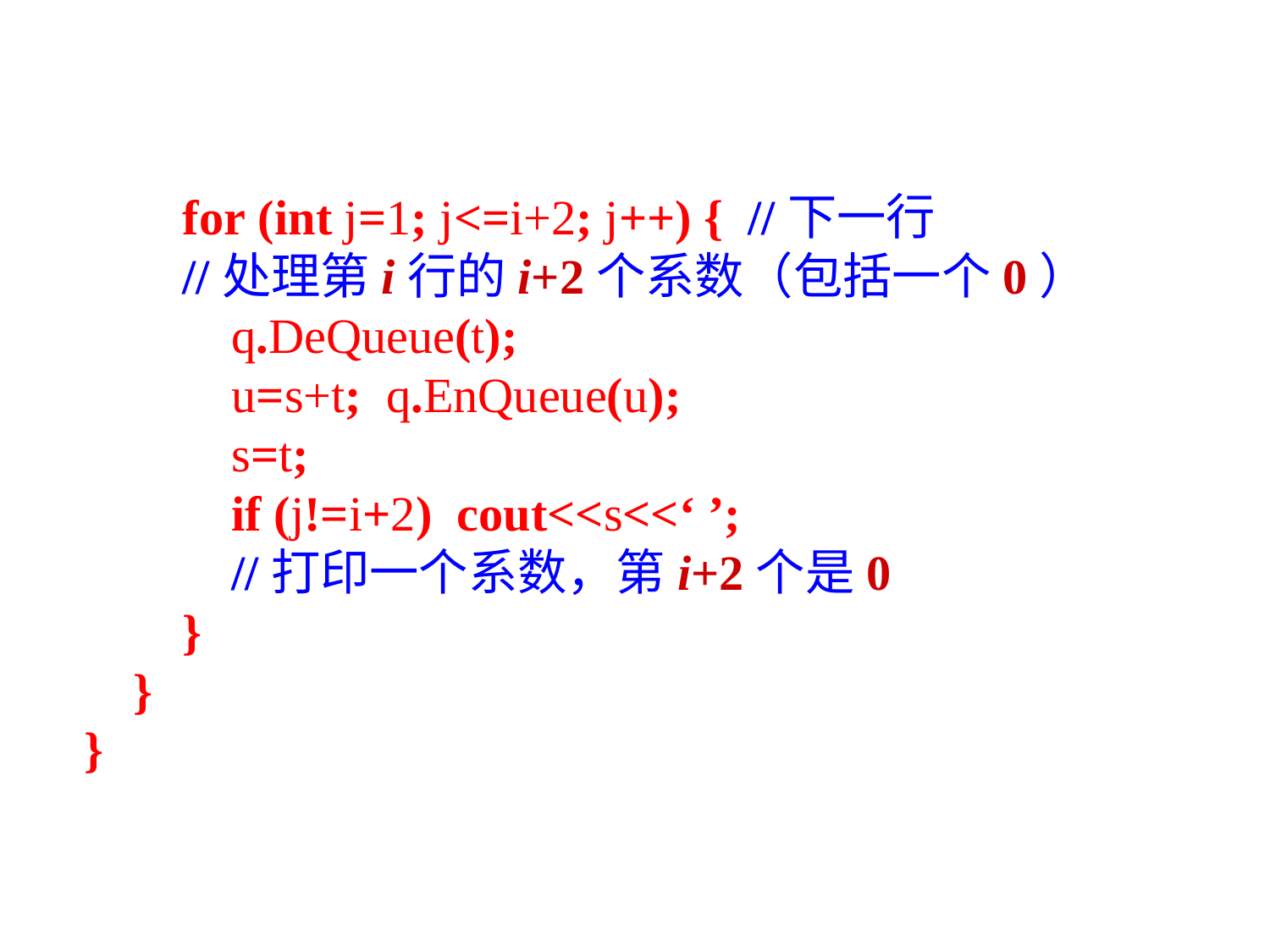

for (int j=1; j<=i+2; j++) {  //下一行
        //处理第i行的i+2个系数（包括一个0）
            q.DeQueue(t);
            u=s+t;  q.EnQueue(u);
            s=t;
            if (j!=i+2)  cout<<s<<‘ ’;
            //打印一个系数，第i+2个是0
        }
    }
}